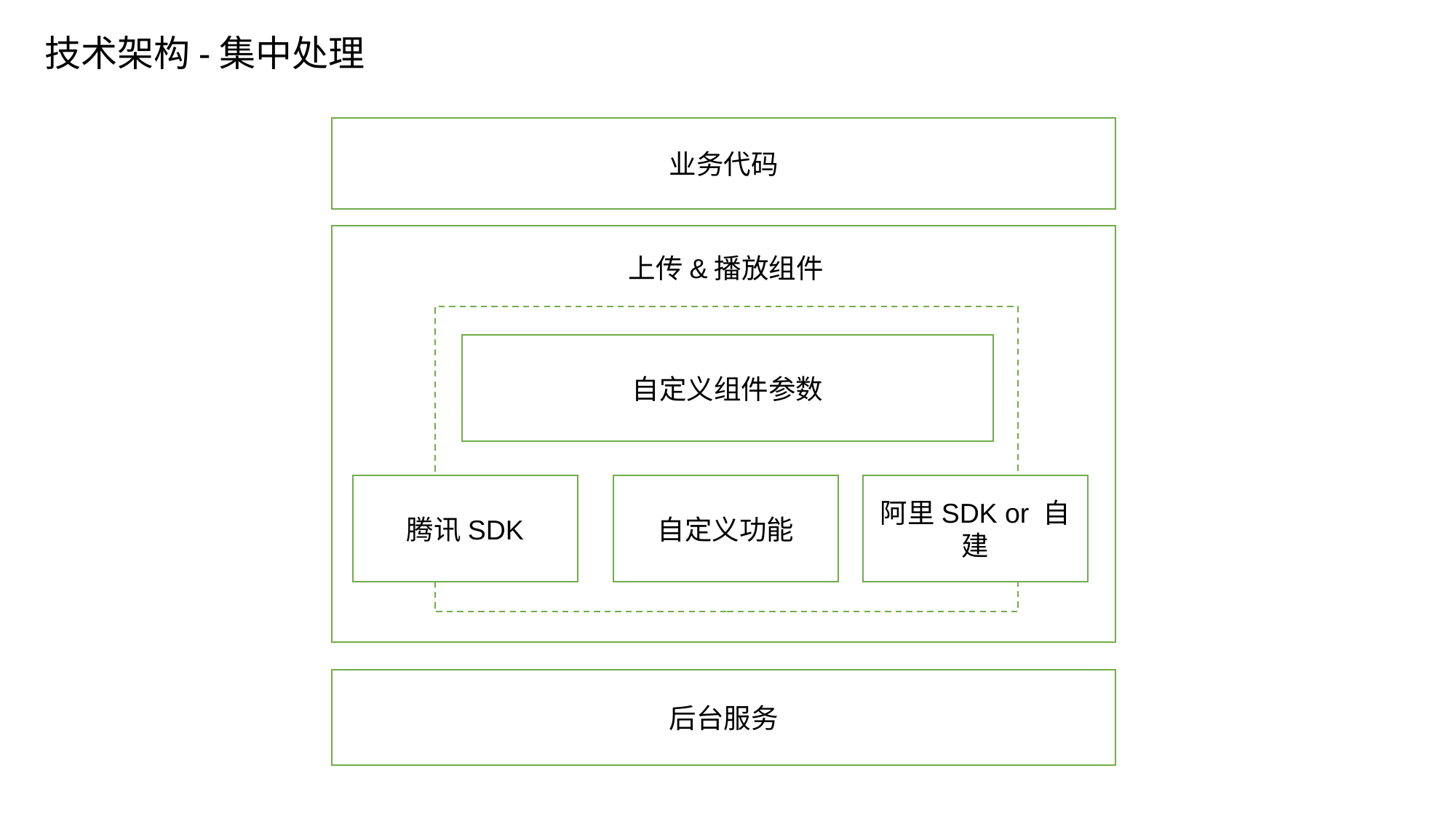

技术架构-集中处理
业务代码

上传&播放组件

自定义组件参数
腾讯SDK
自定义功能
阿里SDK or 自建
后台服务